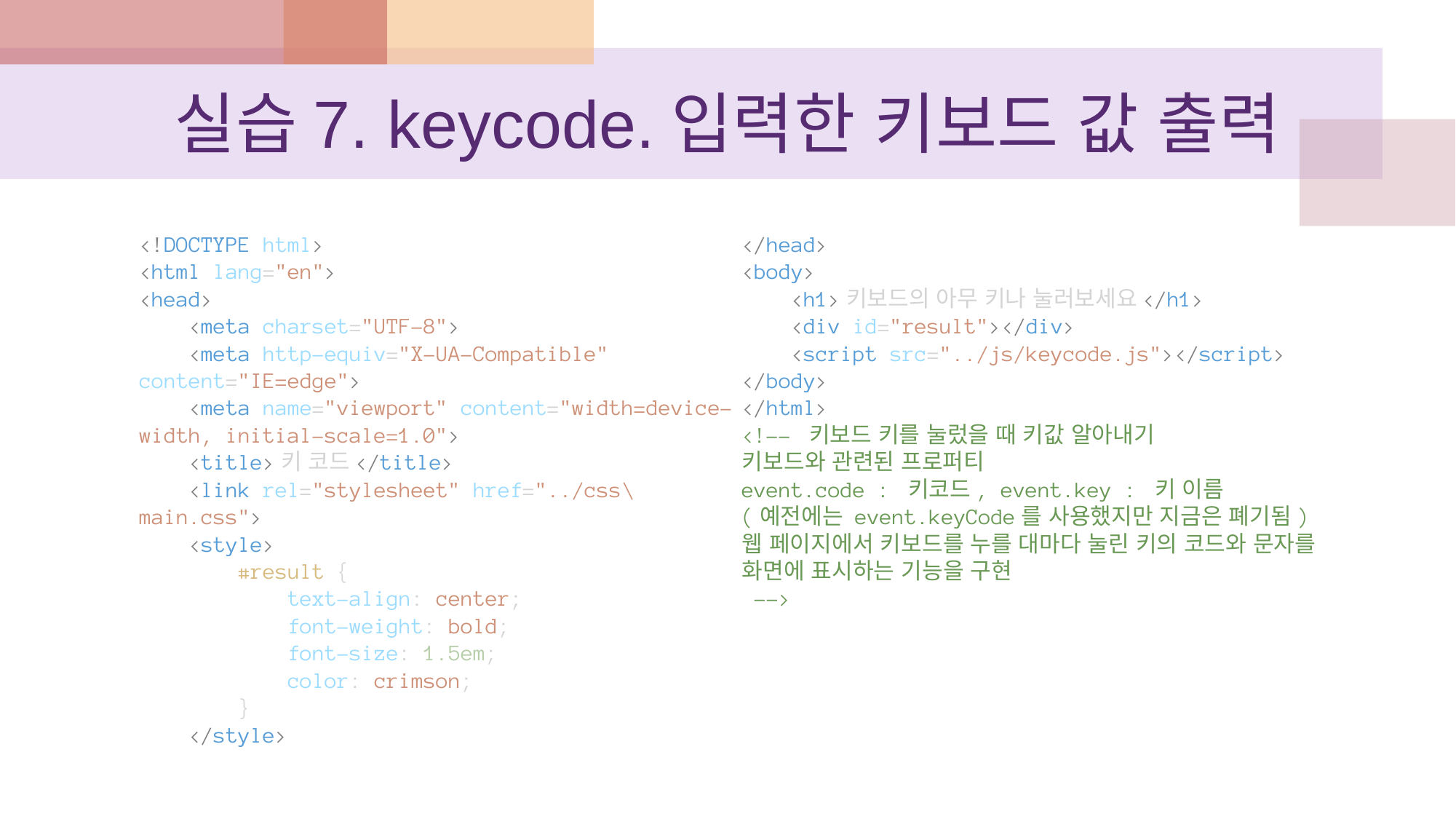

# 실습7. keycode.입력한 키보드 값 출력
<!DOCTYPE html>
<html lang="en">
<head>
    <meta charset="UTF-8">
    <meta http-equiv="X-UA-Compatible" content="IE=edge">
    <meta name="viewport" content="width=device-width, initial-scale=1.0">
    <title>키 코드</title>
    <link rel="stylesheet" href="../css\main.css">
    <style>
        #result {
            text-align: center;
            font-weight: bold;
            font-size: 1.5em;
            color: crimson;
        }
    </style>
</head>
<body>
    <h1>키보드의 아무 키나 눌러보세요</h1>
    <div id="result"></div>
    <script src="../js/keycode.js"></script>
</body>
</html>
<!-- 키보드 키를 눌렀을 때 키값 알아내기
키보드와 관련된 프로퍼티
event.code : 키코드, event.key : 키 이름
(예전에는 event.keyCode를 사용했지만 지금은 폐기됨)
웹 페이지에서 키보드를 누를 대마다 눌린 키의 코드와 문자를 화면에 표시하는 기능을 구현
 -->